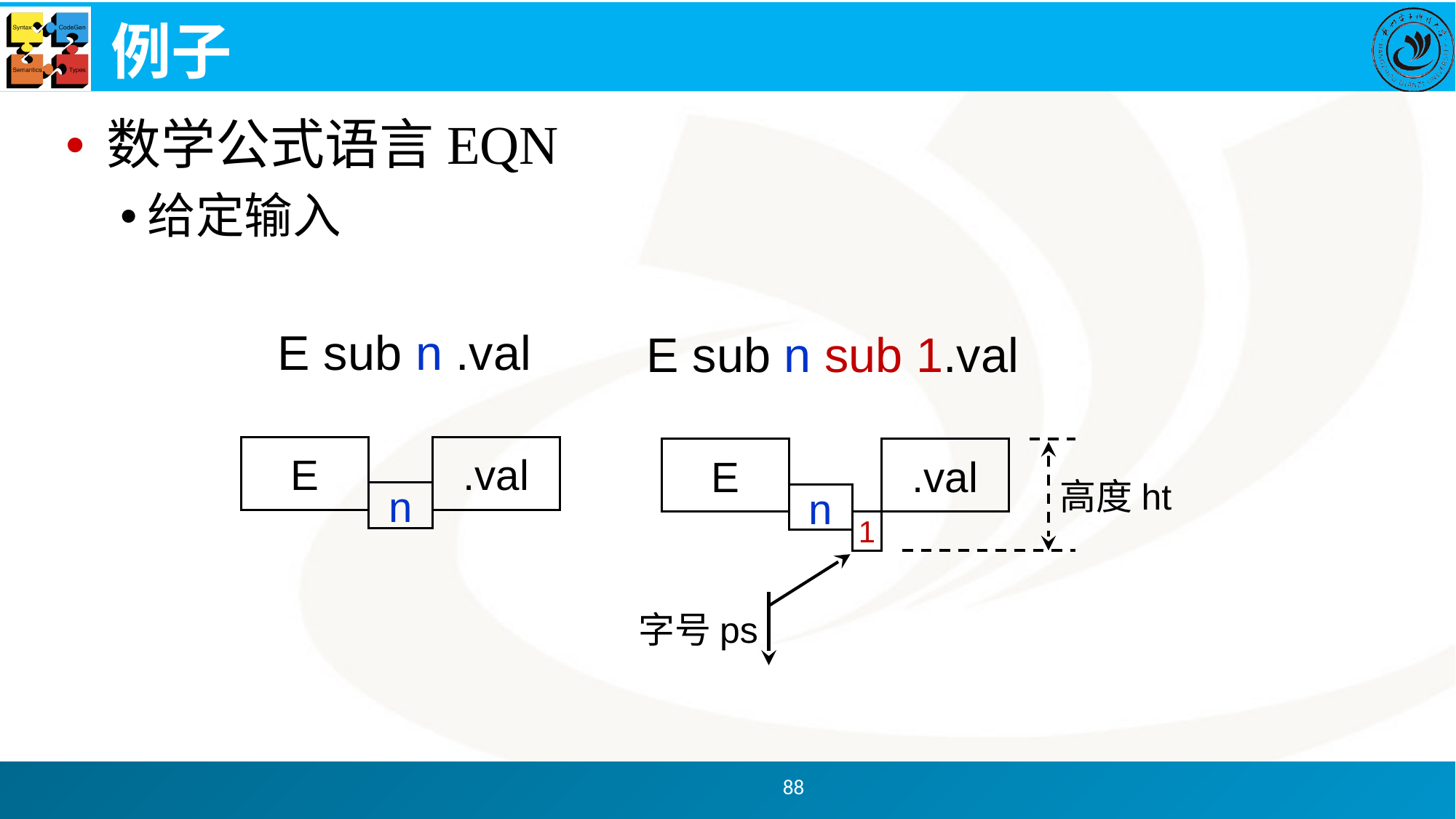

# 例子
数学公式语言EQN
给定输入
E sub n .val
E sub n sub 1.val
E
.val
n
E
.val
n
1
高度ht
字号ps
88